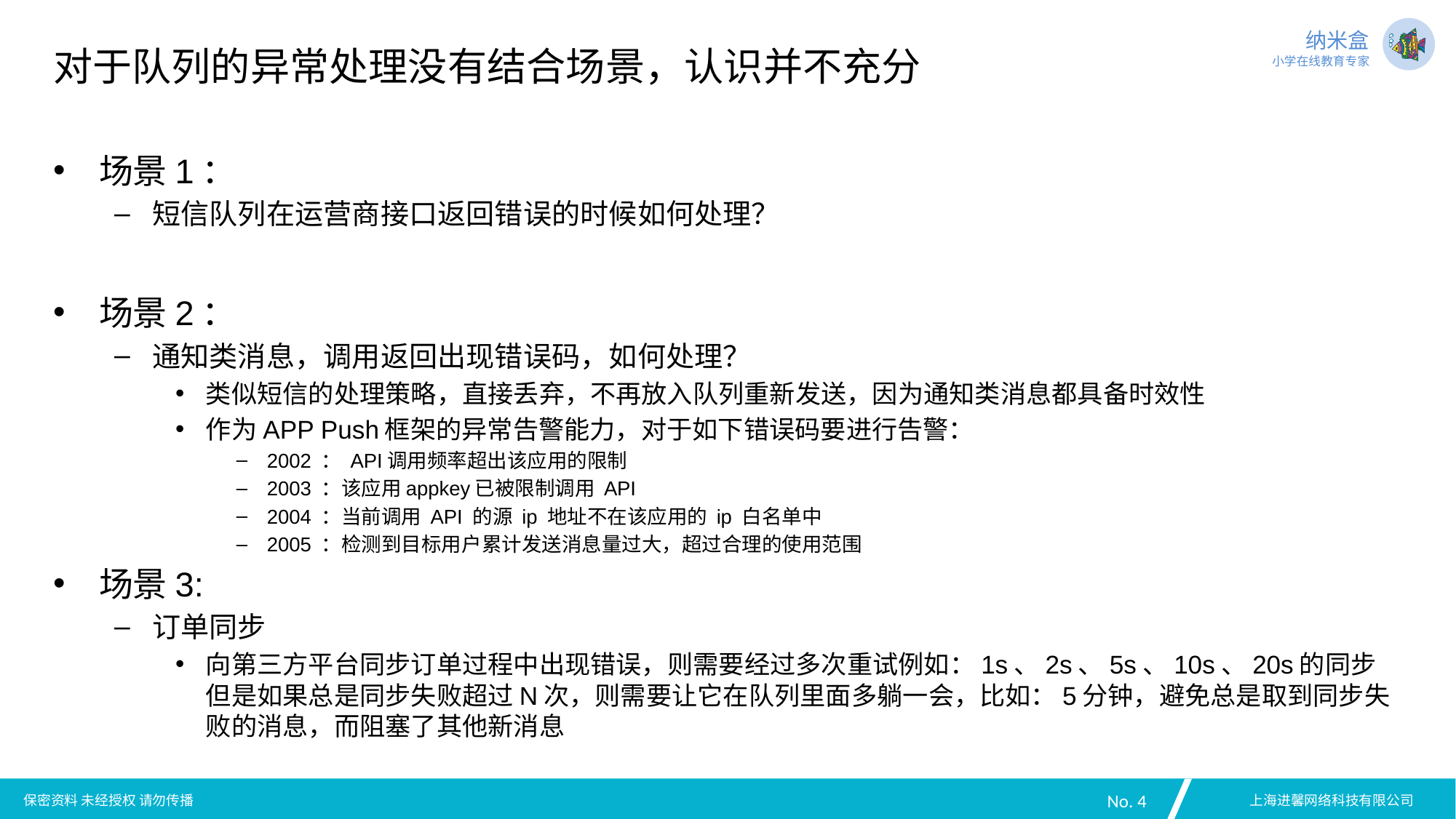

# 对于队列的异常处理没有结合场景，认识并不充分
场景1：
短信队列在运营商接口返回错误的时候如何处理？

场景2：
通知类消息，调用返回出现错误码，如何处理？
类似短信的处理策略，直接丢弃，不再放入队列重新发送，因为通知类消息都具备时效性
作为APP Push框架的异常告警能力，对于如下错误码要进行告警：
2002 ： API调用频率超出该应用的限制
2003 ：该应用appkey已被限制调用 API
2004 ：当前调用 API 的源 ip 地址不在该应用的 ip 白名单中
2005 ：检测到目标用户累计发送消息量过大，超过合理的使用范围
场景3:
订单同步
向第三方平台同步订单过程中出现错误，则需要经过多次重试例如：1s、2s、5s、10s、20s的同步但是如果总是同步失败超过N次，则需要让它在队列里面多躺一会，比如：5分钟，避免总是取到同步失败的消息，而阻塞了其他新消息

No. 4